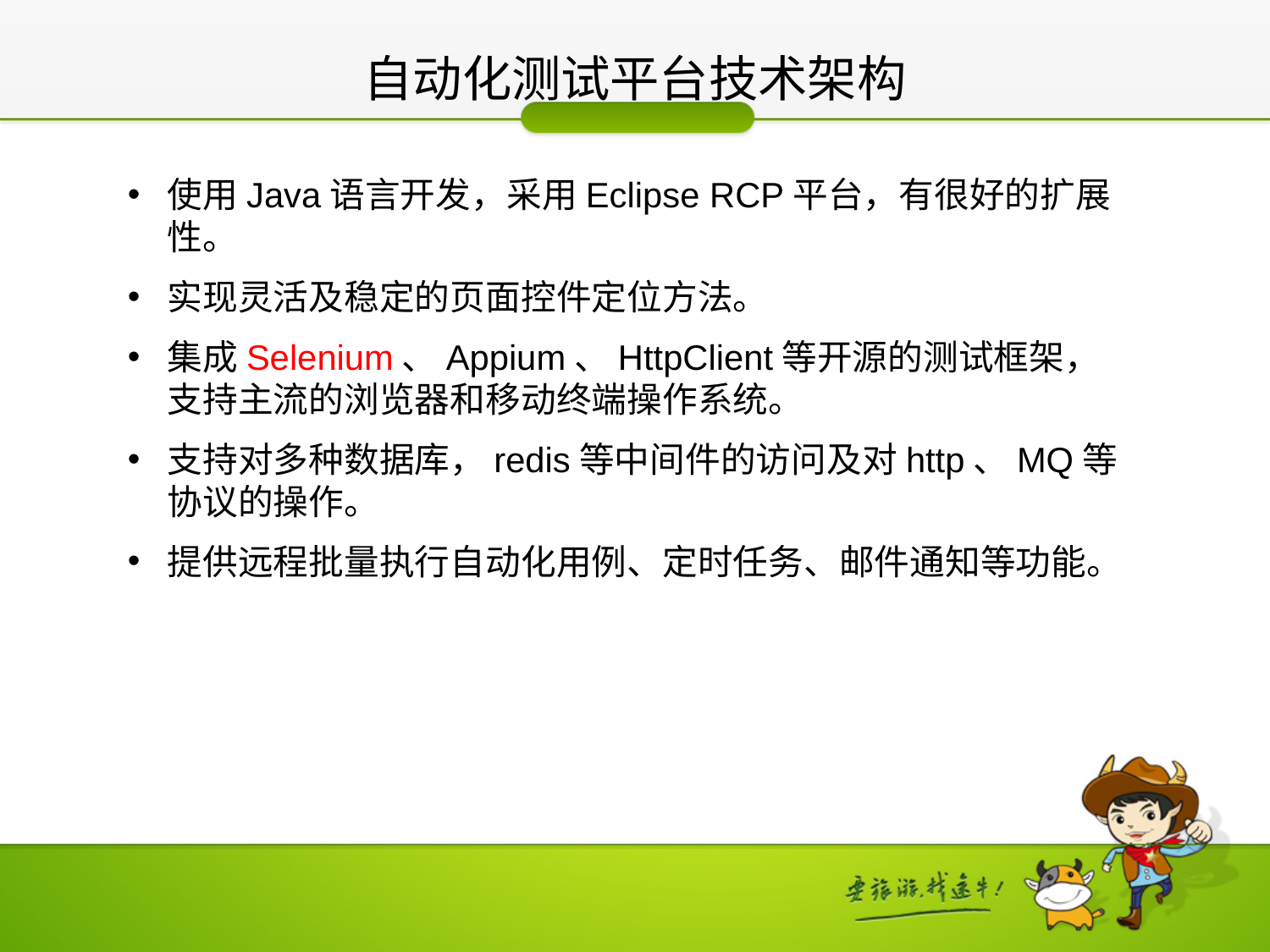

# 自动化测试平台技术架构
使用Java语言开发，采用Eclipse RCP平台，有很好的扩展性。
实现灵活及稳定的页面控件定位方法。
集成Selenium、Appium、HttpClient等开源的测试框架，支持主流的浏览器和移动终端操作系统。
支持对多种数据库，redis等中间件的访问及对http、MQ等协议的操作。
提供远程批量执行自动化用例、定时任务、邮件通知等功能。